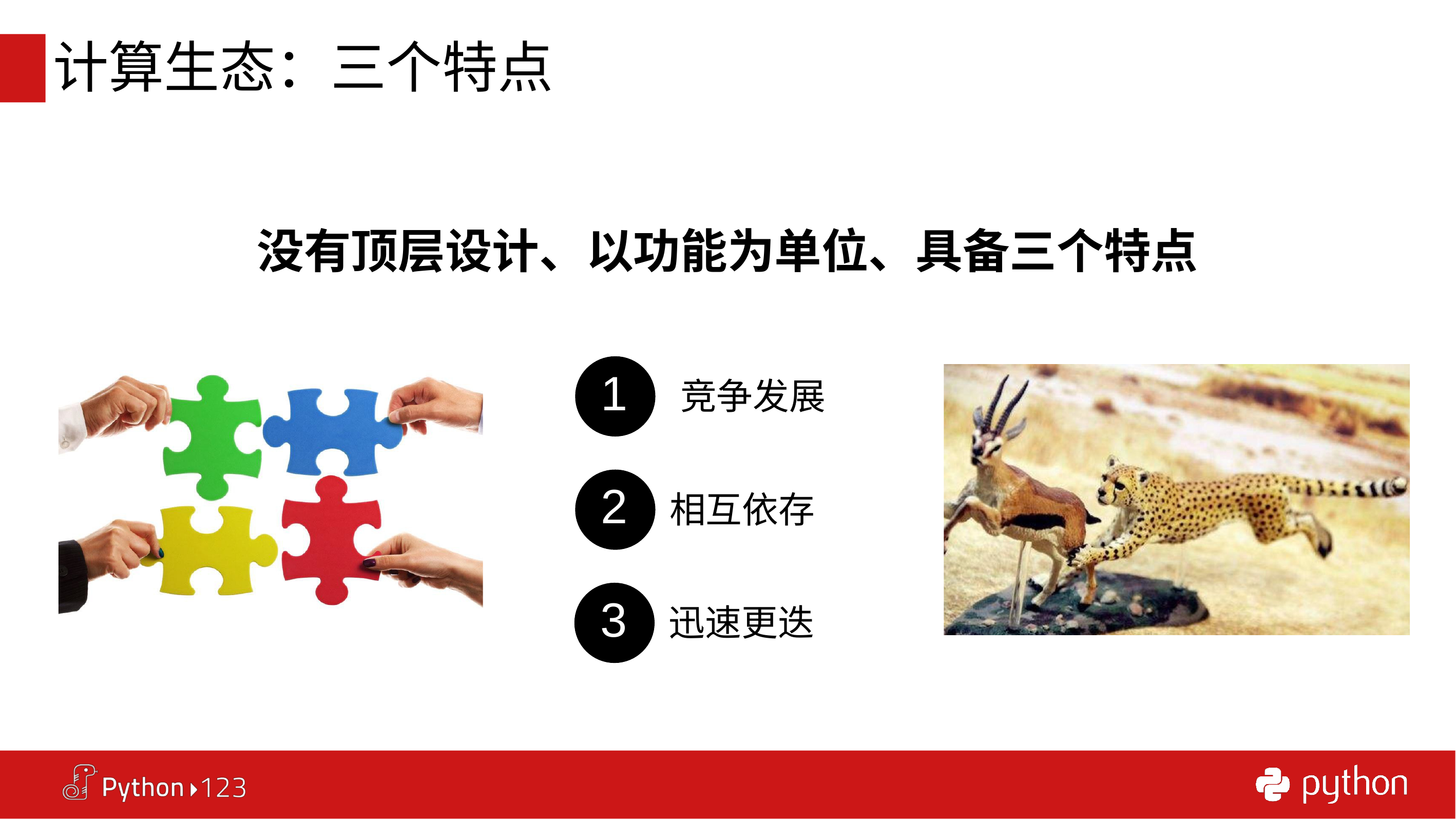

# 计算生态：三个特点

没有顶层设计、以功能为单位、具备三个特点

1
2
3

竞争发展

相互依存

迅速更迭